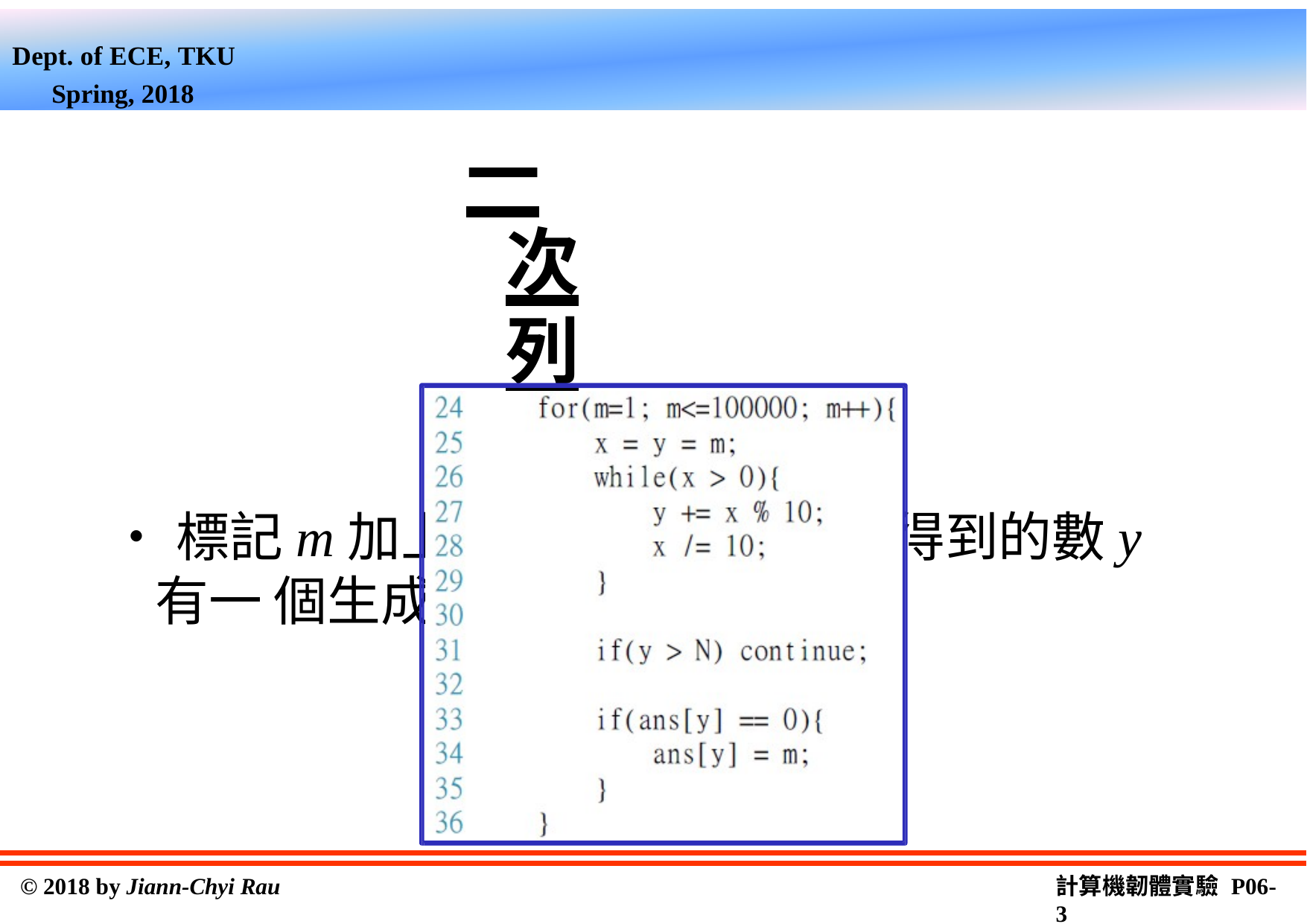

Dept. of ECE, TKU Spring, 2018
一次列舉
‧標記m加上m的各個數字之和得到的數y有一 個生成元是m（取最小）

計算機韌體實驗 P06-3
© 2018 by Jiann-Chyi Rau